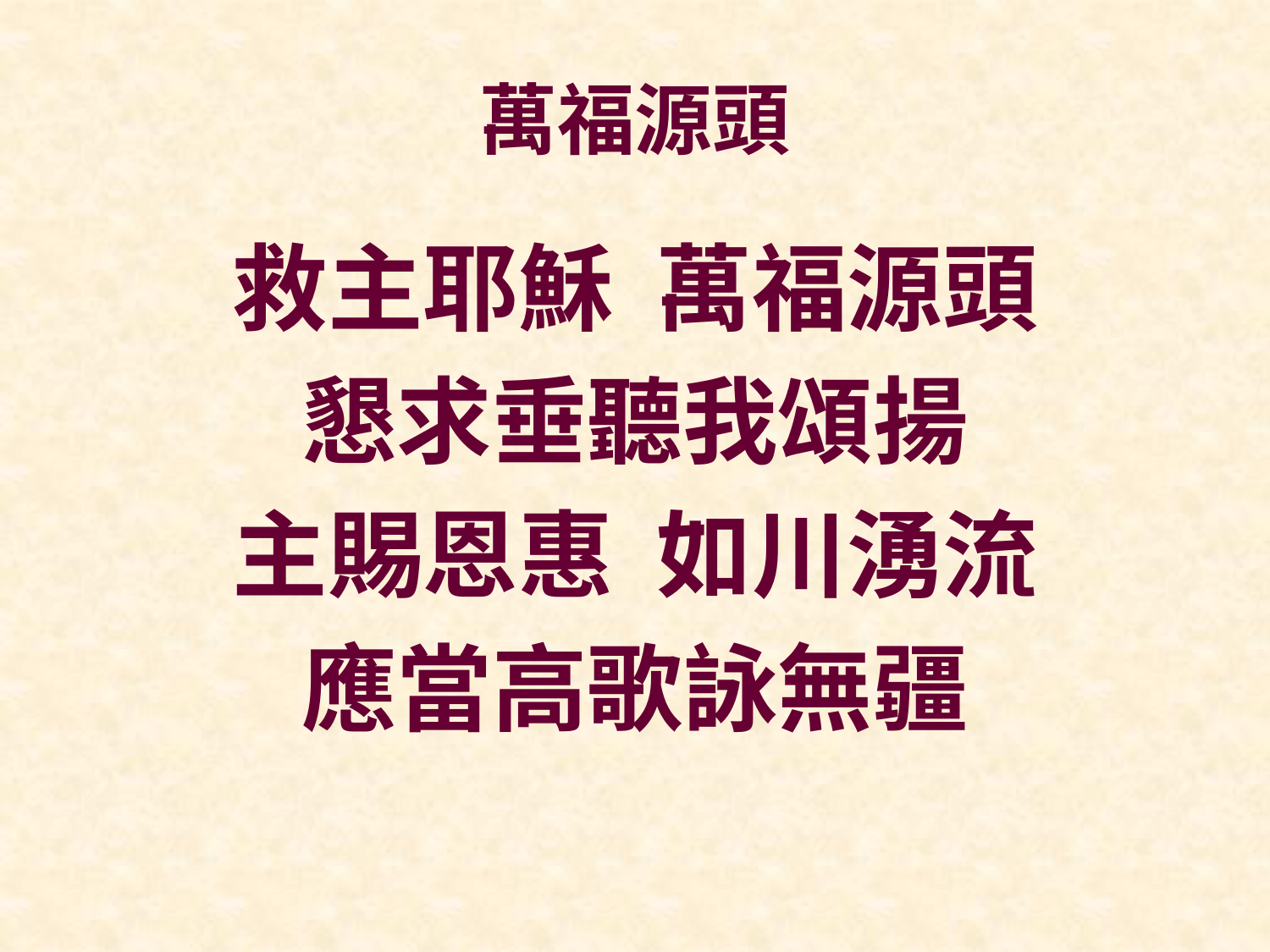

# 萬福源頭
救主耶穌  萬福源頭
懇求垂聽我頌揚
主賜恩惠  如川湧流
應當高歌詠無疆